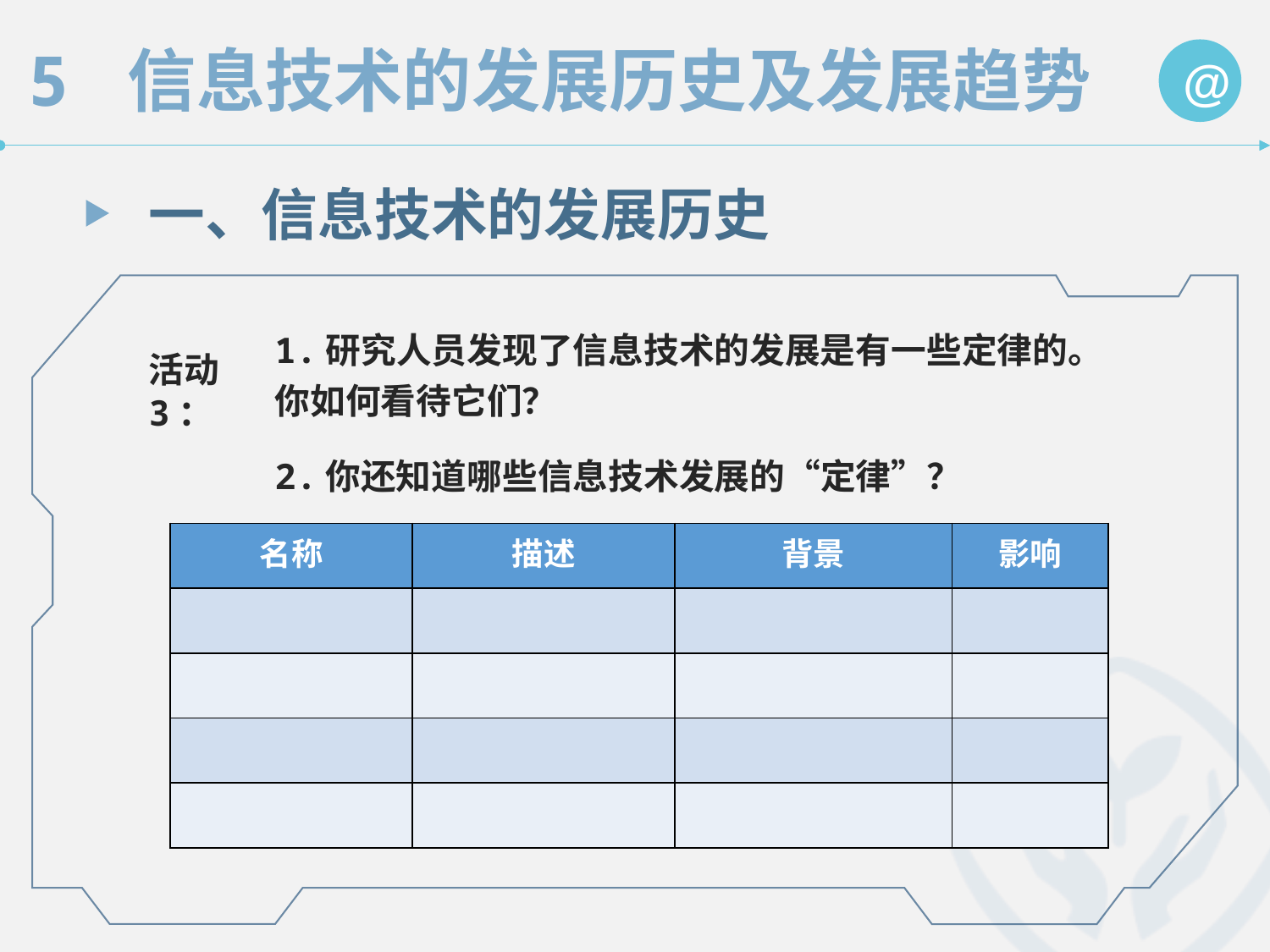

一、信息技术的发展历史

1.研究人员发现了信息技术的发展是有一些定律的。你如何看待它们？
活动3：
2.你还知道哪些信息技术发展的“定律”？
| 名称 | 描述 | 背景 | 影响 |
| --- | --- | --- | --- |
|  |  |  |  |
|  |  |  |  |
|  |  |  |  |
|  |  |  |  |